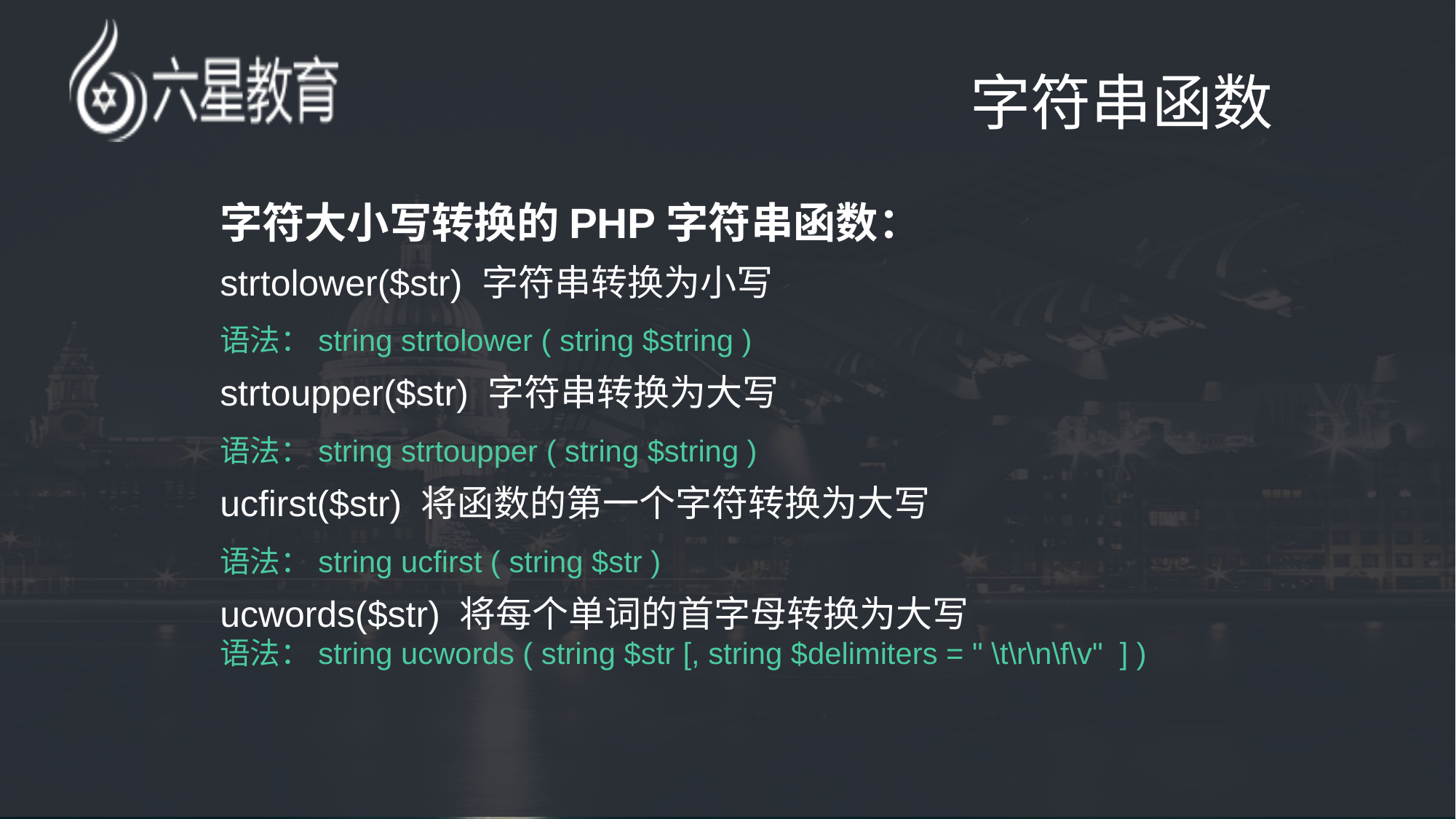

# 字符串函数
字符大小写转换的PHP字符串函数：
strtolower($str) 字符串转换为小写
语法：string strtolower ( string $string )
strtoupper($str) 字符串转换为大写
语法：string strtoupper ( string $string )
ucfirst($str) 将函数的第一个字符转换为大写
语法：string ucfirst ( string $str )
ucwords($str) 将每个单词的首字母转换为大写
语法：string ucwords ( string $str [, string $delimiters = " \t\r\n\f\v"  ] )